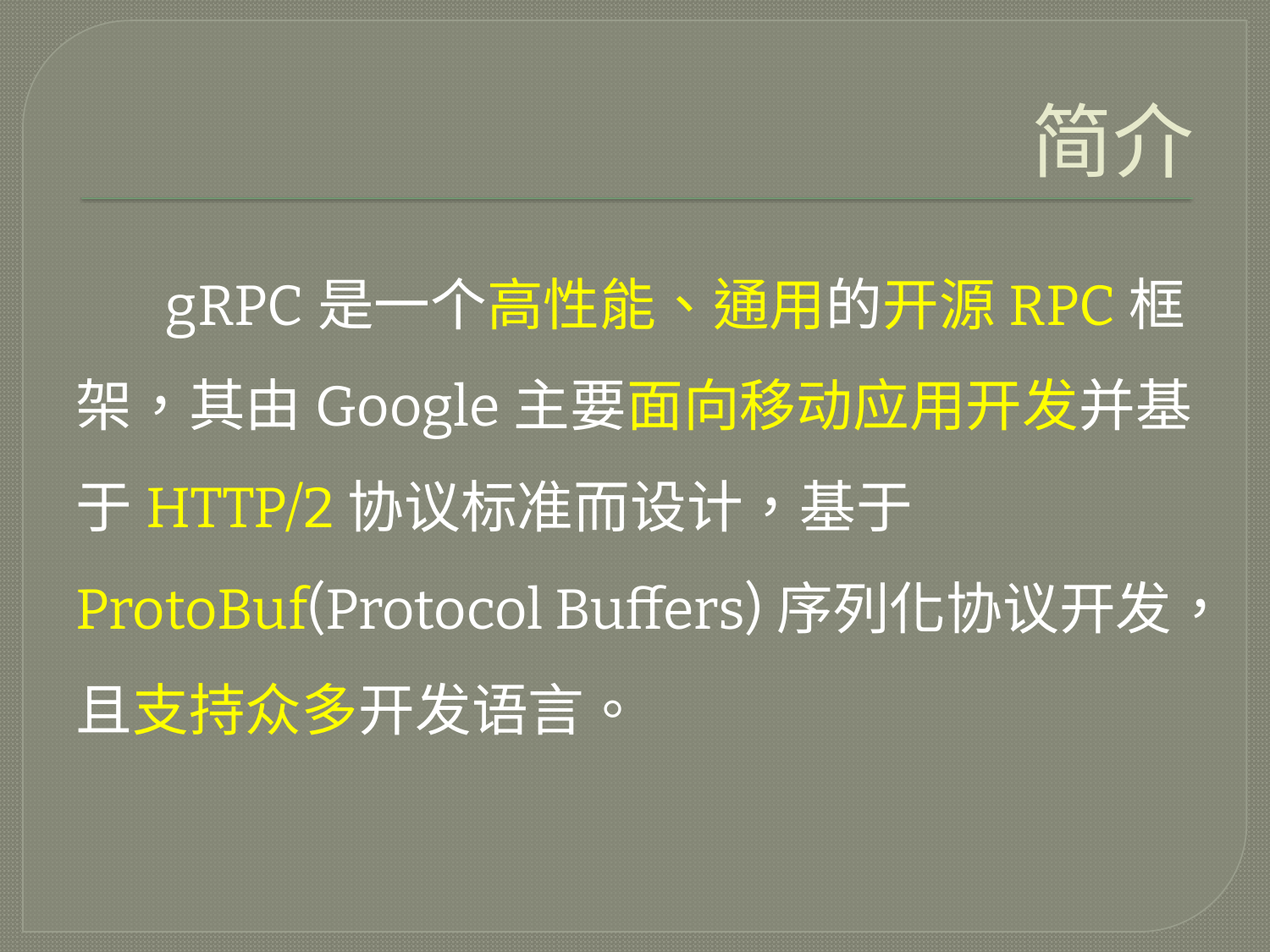

# 简介
        gRPC是一个高性能、通用的开源RPC框架，其由Google主要面向移动应用开发并基于HTTP/2协议标准而设计，基于ProtoBuf(Protocol Buffers)序列化协议开发，且支持众多开发语言。